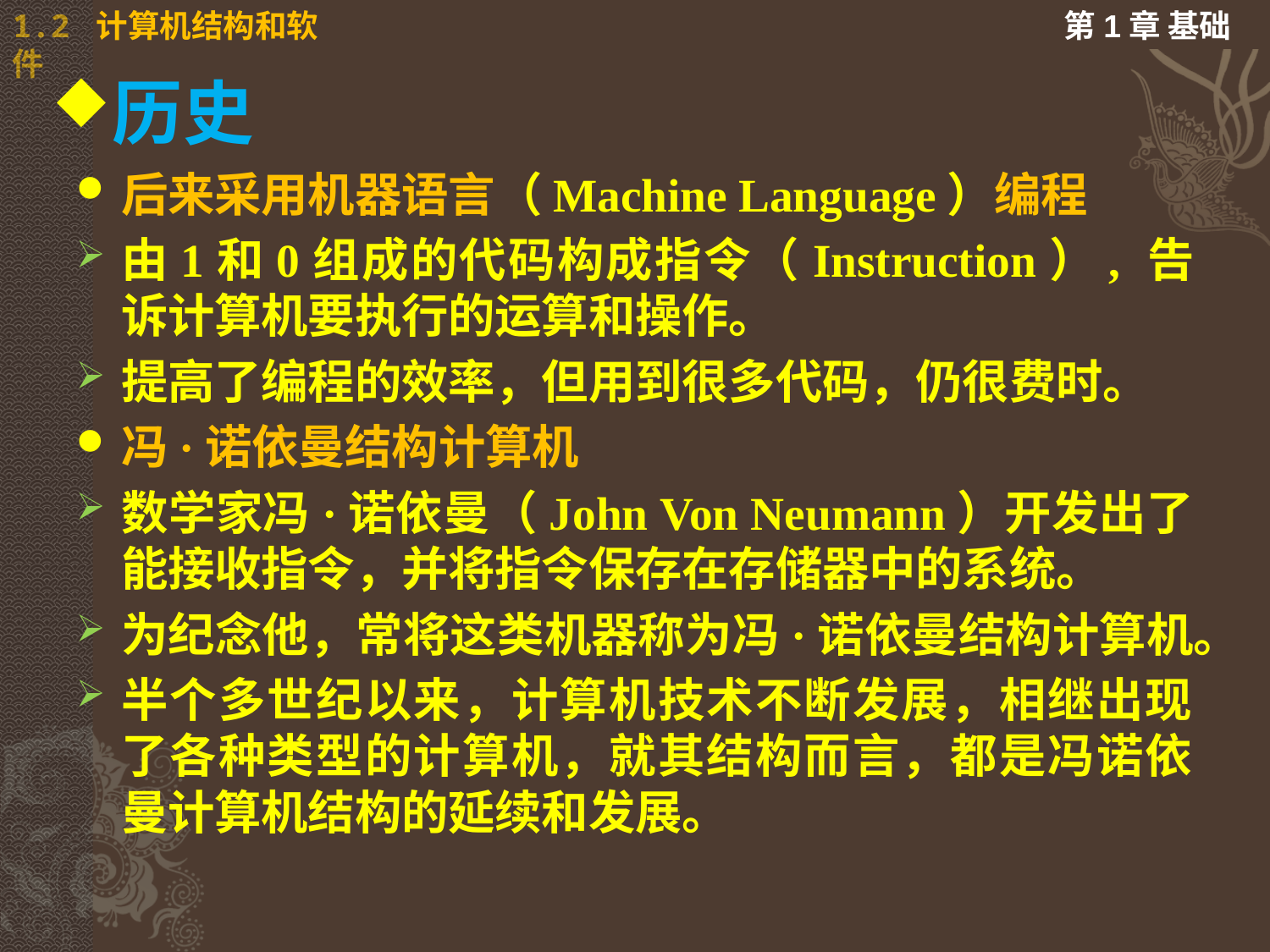

# 历史
后来采用机器语言（Machine Language）编程
由1和0组成的代码构成指令（Instruction）, 告诉计算机要执行的运算和操作。
提高了编程的效率，但用到很多代码，仍很费时。
冯·诺依曼结构计算机
数学家冯·诺依曼（John Von Neumann）开发出了能接收指令，并将指令保存在存储器中的系统。
为纪念他，常将这类机器称为冯·诺依曼结构计算机。
半个多世纪以来，计算机技术不断发展，相继出现了各种类型的计算机，就其结构而言，都是冯诺依曼计算机结构的延续和发展。